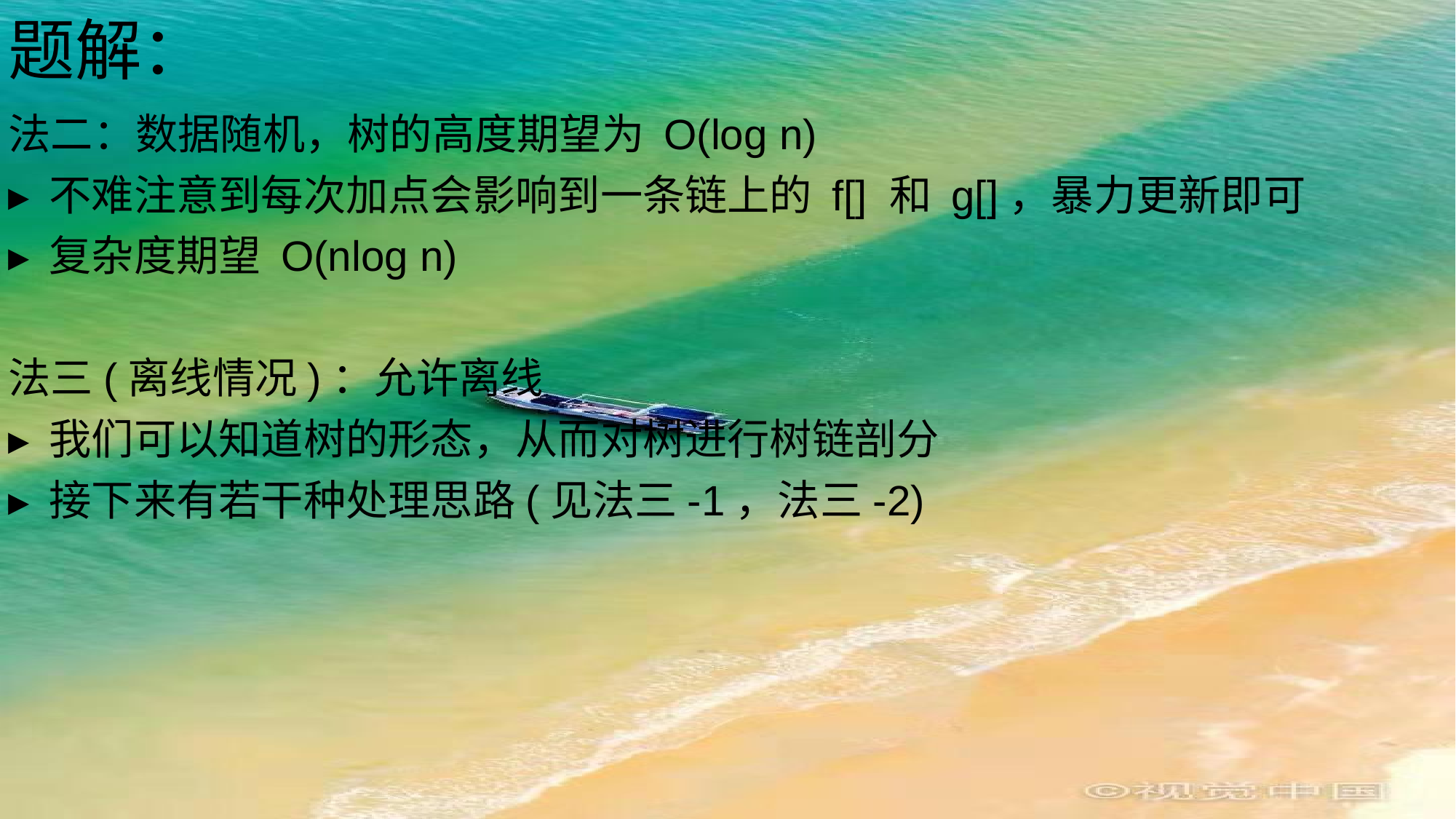

# 题解：
法二：数据随机，树的高度期望为 O(log n)
▸ 不难注意到每次加点会影响到一条链上的 f[] 和 g[]，暴力更新即可
▸ 复杂度期望 O(nlog n)

法三(离线情况)：允许离线
▸ 我们可以知道树的形态，从而对树进行树链剖分
▸ 接下来有若干种处理思路(见法三-1，法三-2)